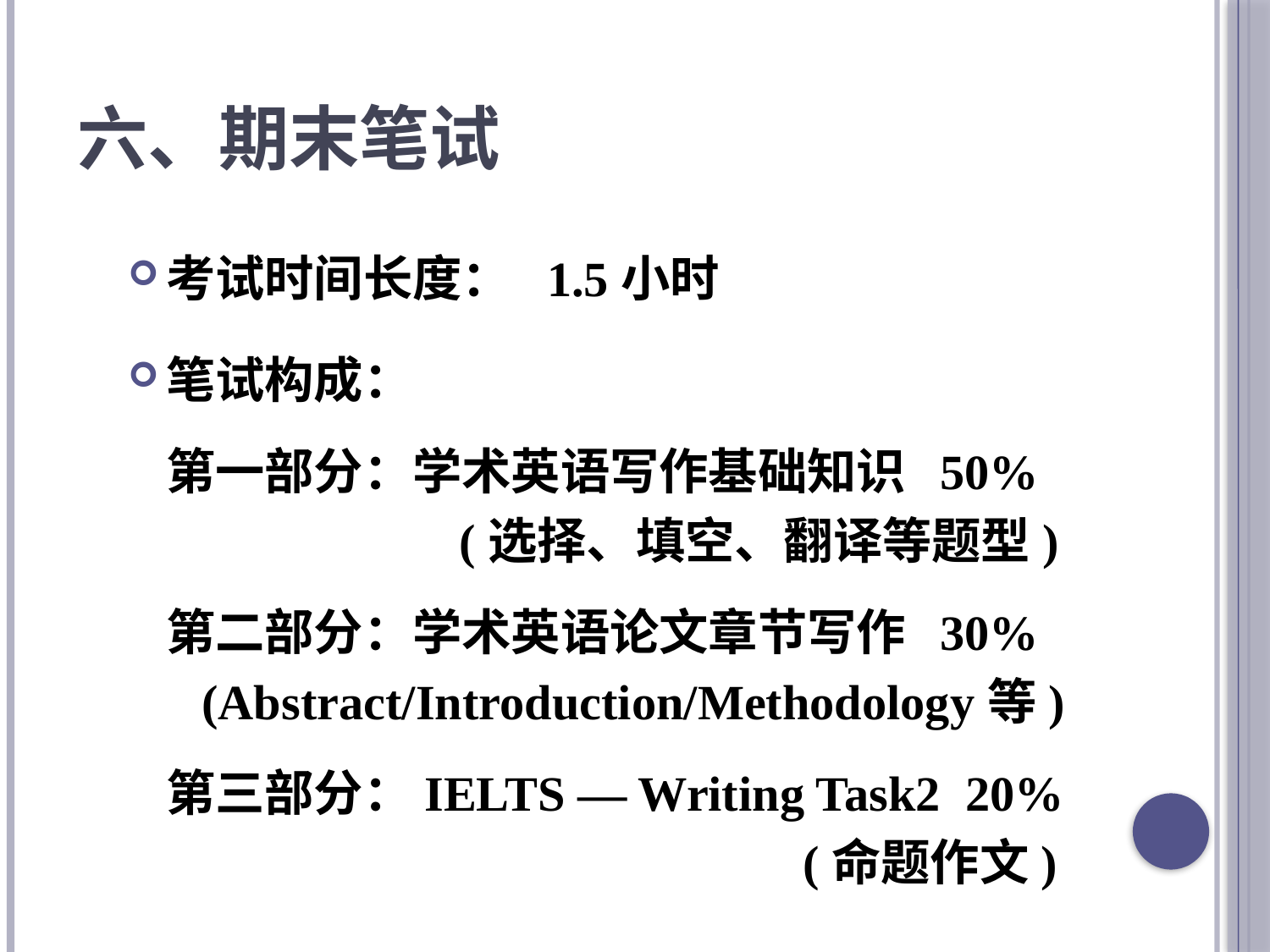

六、期末笔试
考试时间长度：	1.5小时
笔试构成：
	第一部分：学术英语写作基础知识  50%
                           (选择、填空、翻译等题型)
	第二部分：学术英语论文章节写作  30%
      (Abstract/Introduction/Methodology等)
	第三部分：IELTS — Writing Task2  20%
                                                       (命题作文)